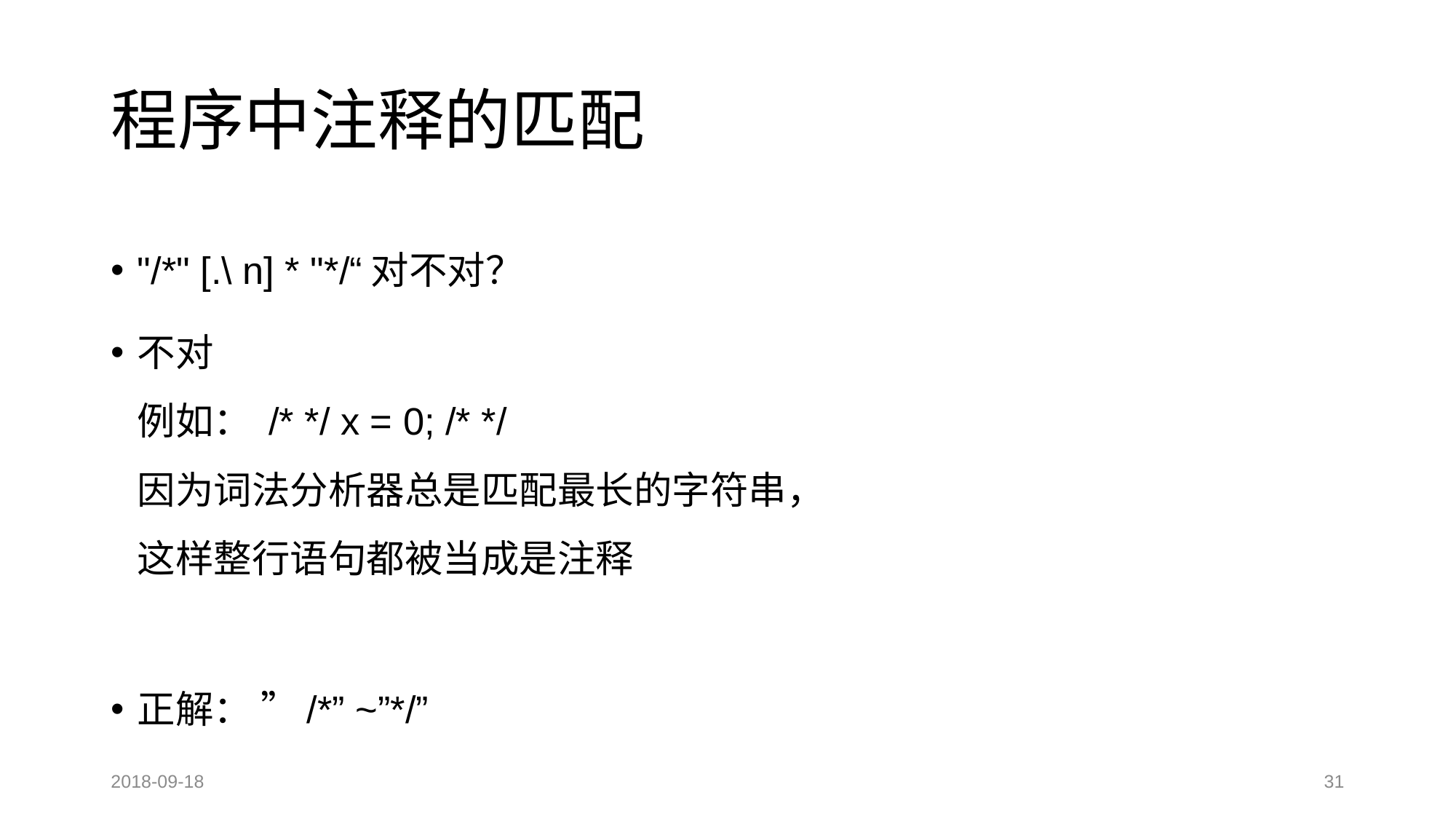

# 程序中注释的匹配
"/*" [.\ n] * "*/“对不对？
不对
例如： /* */ x = 0; /* */
因为词法分析器总是匹配最长的字符串，
这样整行语句都被当成是注释
正解： ”/*” ~”*/”
2018-09-18
31